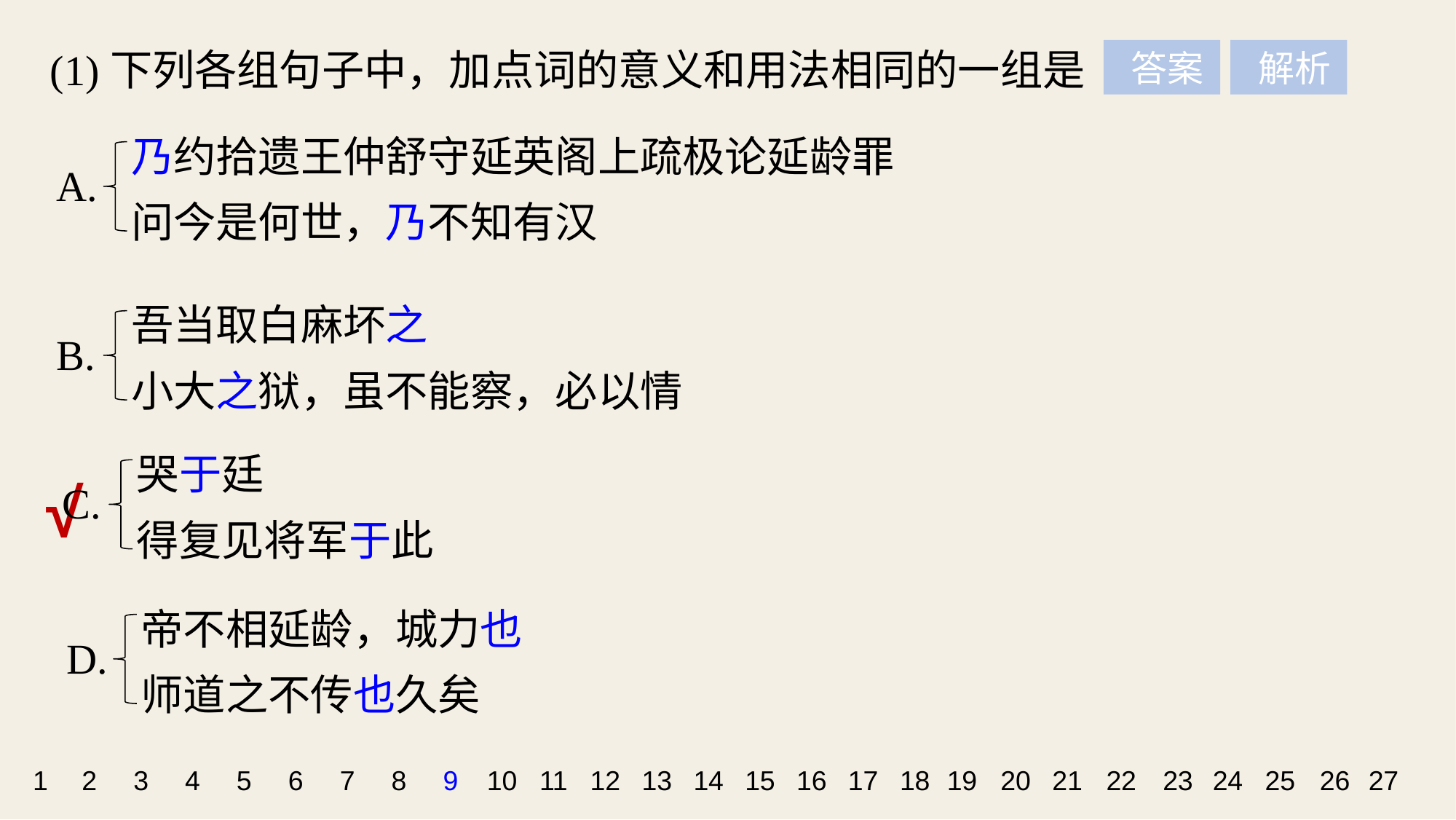

(1)下列各组句子中，加点词的意义和用法相同的一组是
 答案
 解析
乃约拾遗王仲舒守延英阁上疏极论延龄罪
问今是何世，乃不知有汉
A.

吾当取白麻坏之
小大之狱，虽不能察，必以情
B.

哭于廷
得复见将军于此
C.

√
帝不相延龄，城力也
师道之不传也久矣
D.

1
2
3
4
5
6
7
8
9
10
11
12
13
14
15
16
17
18
19
20
21
22
23
24
25
26
27